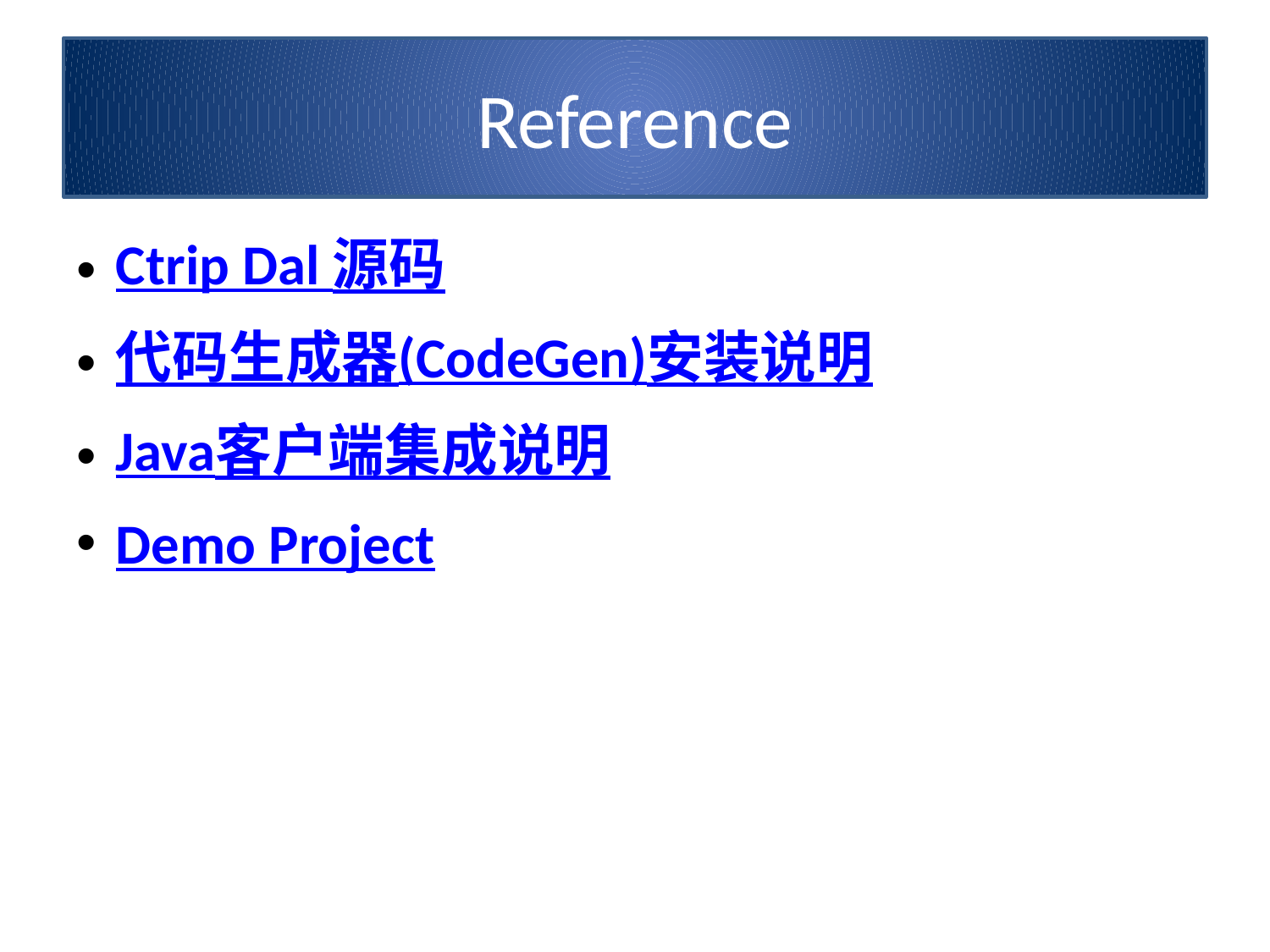

# Reference
Ctrip Dal 源码
代码生成器(CodeGen)安装说明
Java客户端集成说明
Demo Project